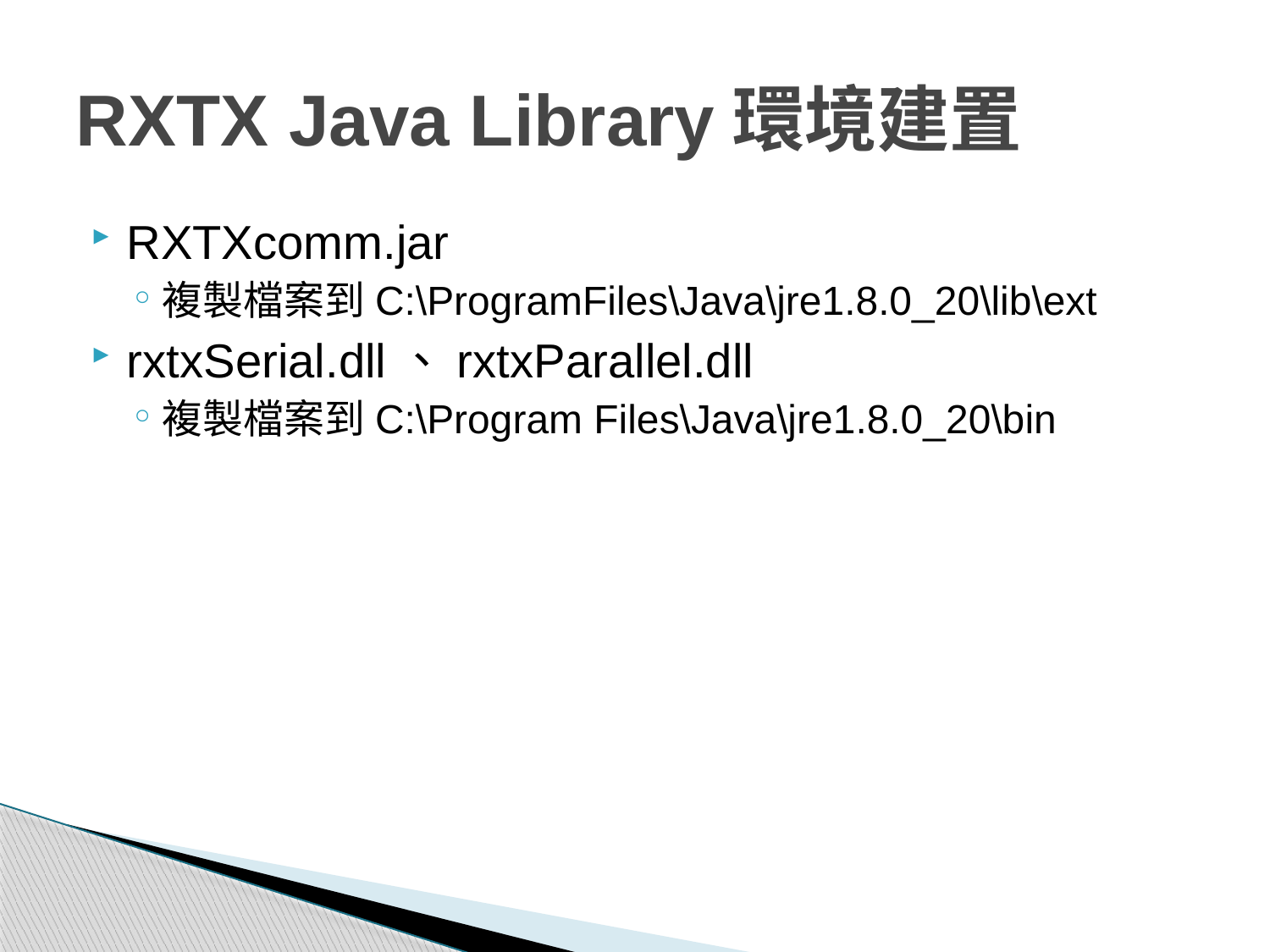

# RXTX Java Library環境建置
RXTXcomm.jar
複製檔案到C:\ProgramFiles\Java\jre1.8.0_20\lib\ext
rxtxSerial.dll、rxtxParallel.dll
複製檔案到C:\Program Files\Java\jre1.8.0_20\bin